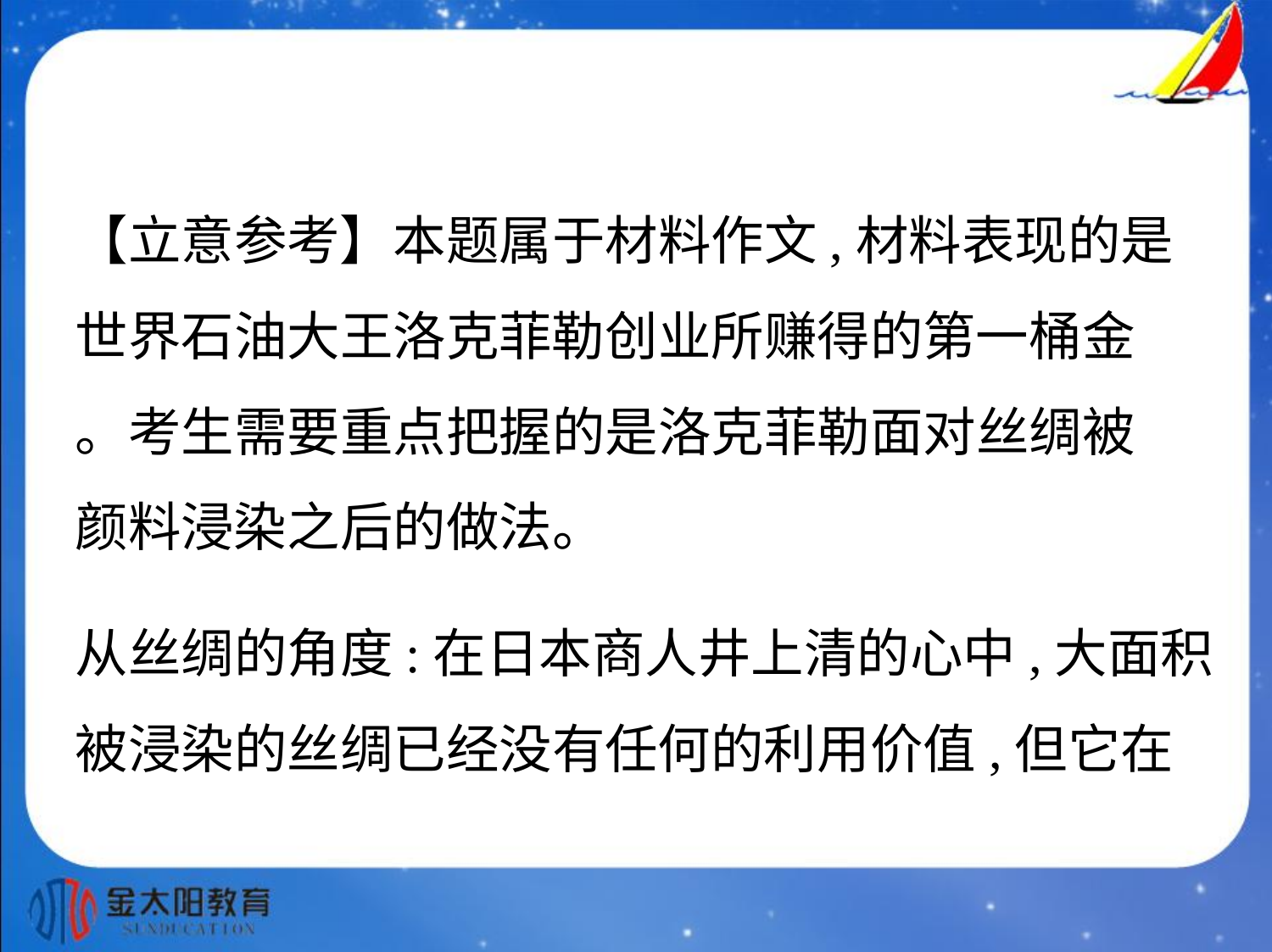

【立意参考】本题属于材料作文,材料表现的是
世界石油大王洛克菲勒创业所赚得的第一桶金
。考生需要重点把握的是洛克菲勒面对丝绸被
颜料浸染之后的做法。
从丝绸的角度:在日本商人井上清的心中,大面积
被浸染的丝绸已经没有任何的利用价值,但它在